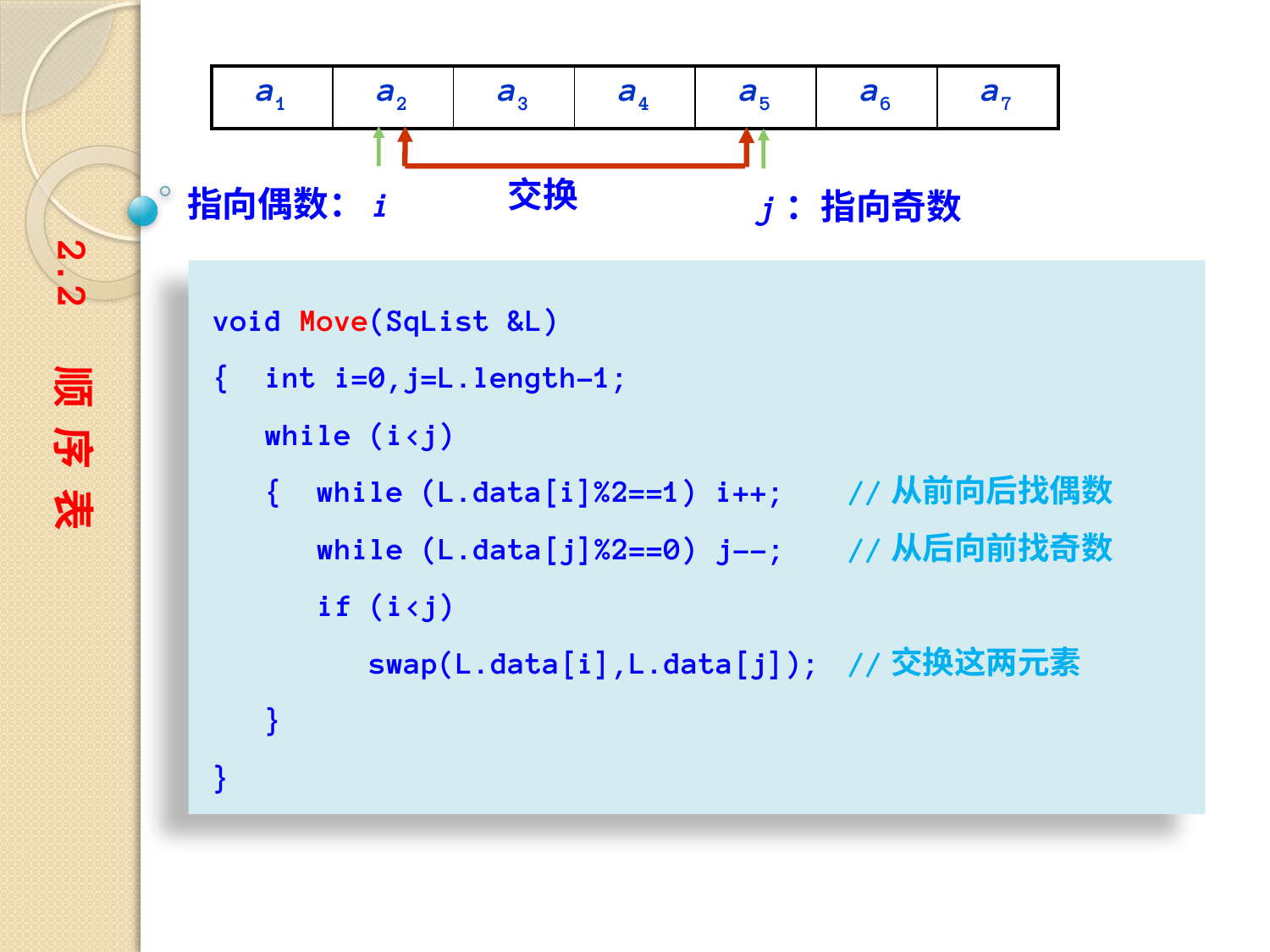

| a1 | a2 | a3 | a4 | a5 | a6 | a7 |
| --- | --- | --- | --- | --- | --- | --- |

交换
指向偶数：i
j：指向奇数
2.2  顺  序  表
void Move(SqList &L)
{  int i=0,j=L.length-1;
   while (i<j)
   {  while (L.data[i]%2==1) i++;	//从前向后找偶数
      while (L.data[j]%2==0) j--;	//从后向前找奇数
      if (i<j)
         swap(L.data[i],L.data[j]);	//交换这两元素
   }
}